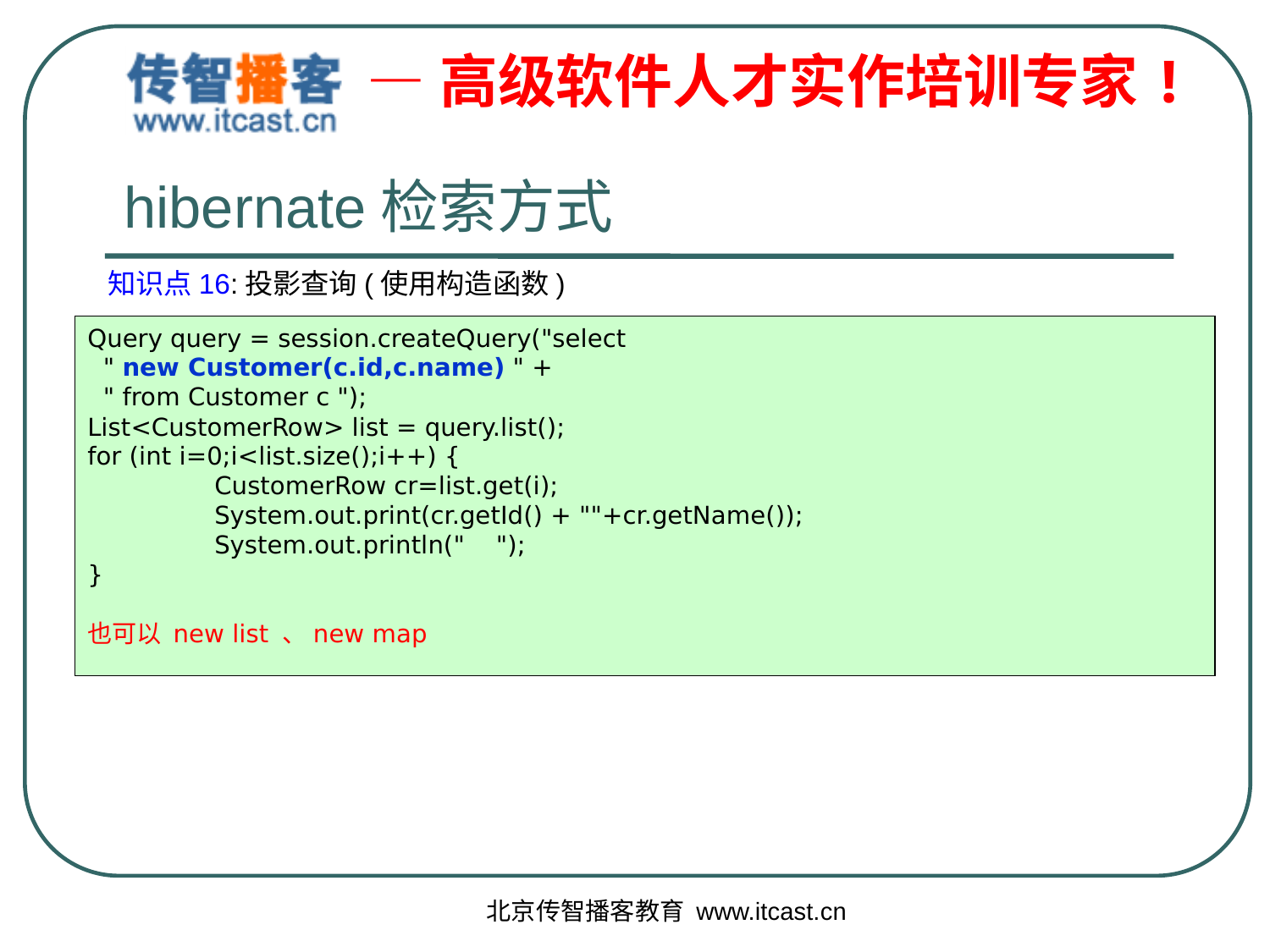

# hibernate检索方式
知识点16:投影查询(使用构造函数)
Query query = session.createQuery("select
  " new Customer(c.id,c.name) " +
  " from Customer c ");
List<CustomerRow> list = query.list();
for (int i=0;i<list.size();i++) {
	CustomerRow cr=list.get(i);
	System.out.print(cr.getId() + ""+cr.getName());
	System.out.println("    ");
}

也可以 new list 、new map
北京传智播客教育 www.itcast.cn